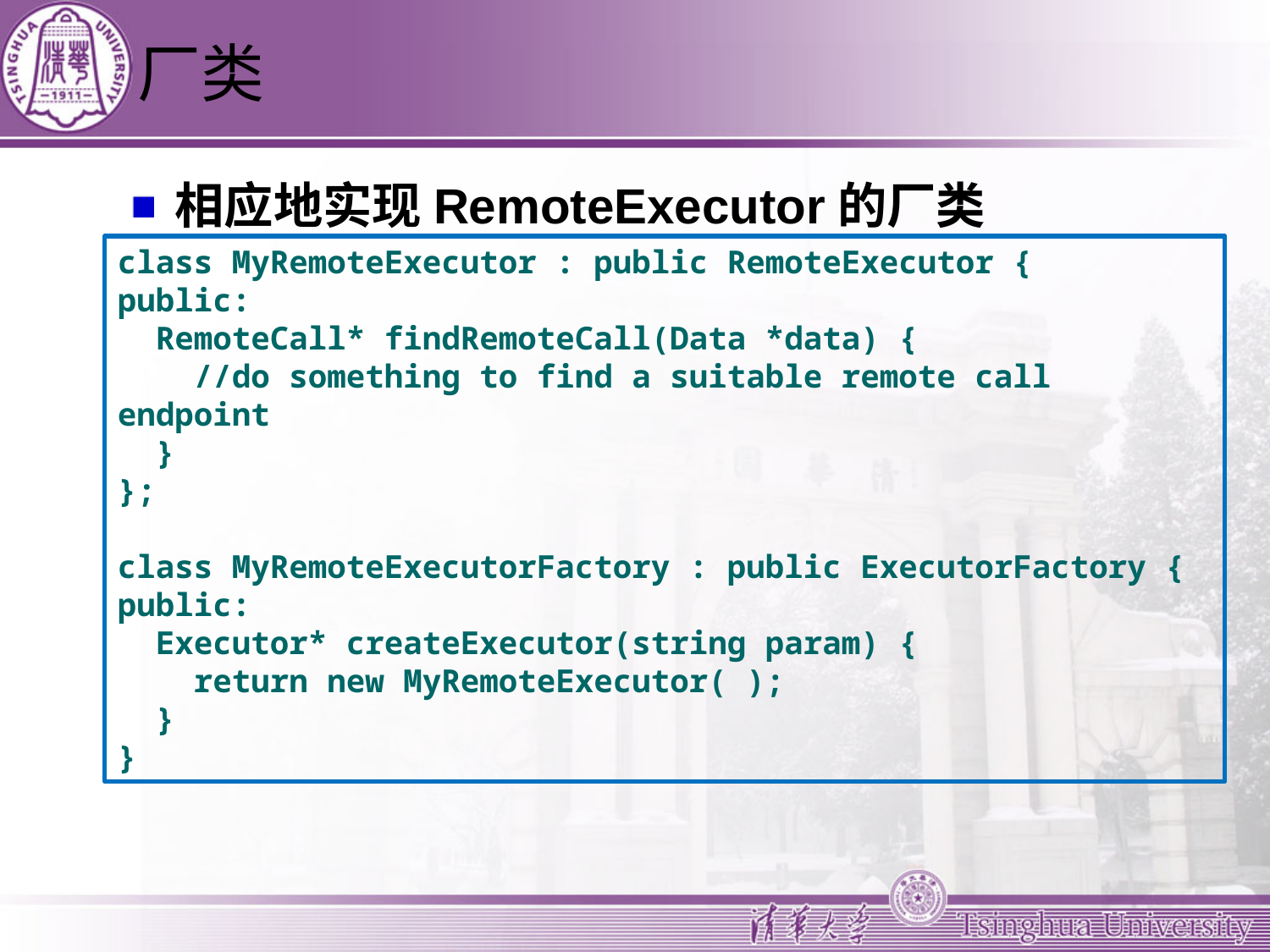

# 厂类
相应地实现RemoteExecutor的厂类
class MyRemoteExecutor : public RemoteExecutor {
public:
  RemoteCall* findRemoteCall(Data *data) {
    //do something to find a suitable remote call endpoint
  }
};

class MyRemoteExecutorFactory : public ExecutorFactory {
public:
  Executor* createExecutor(string param) {
    return new MyRemoteExecutor( );
  }
}